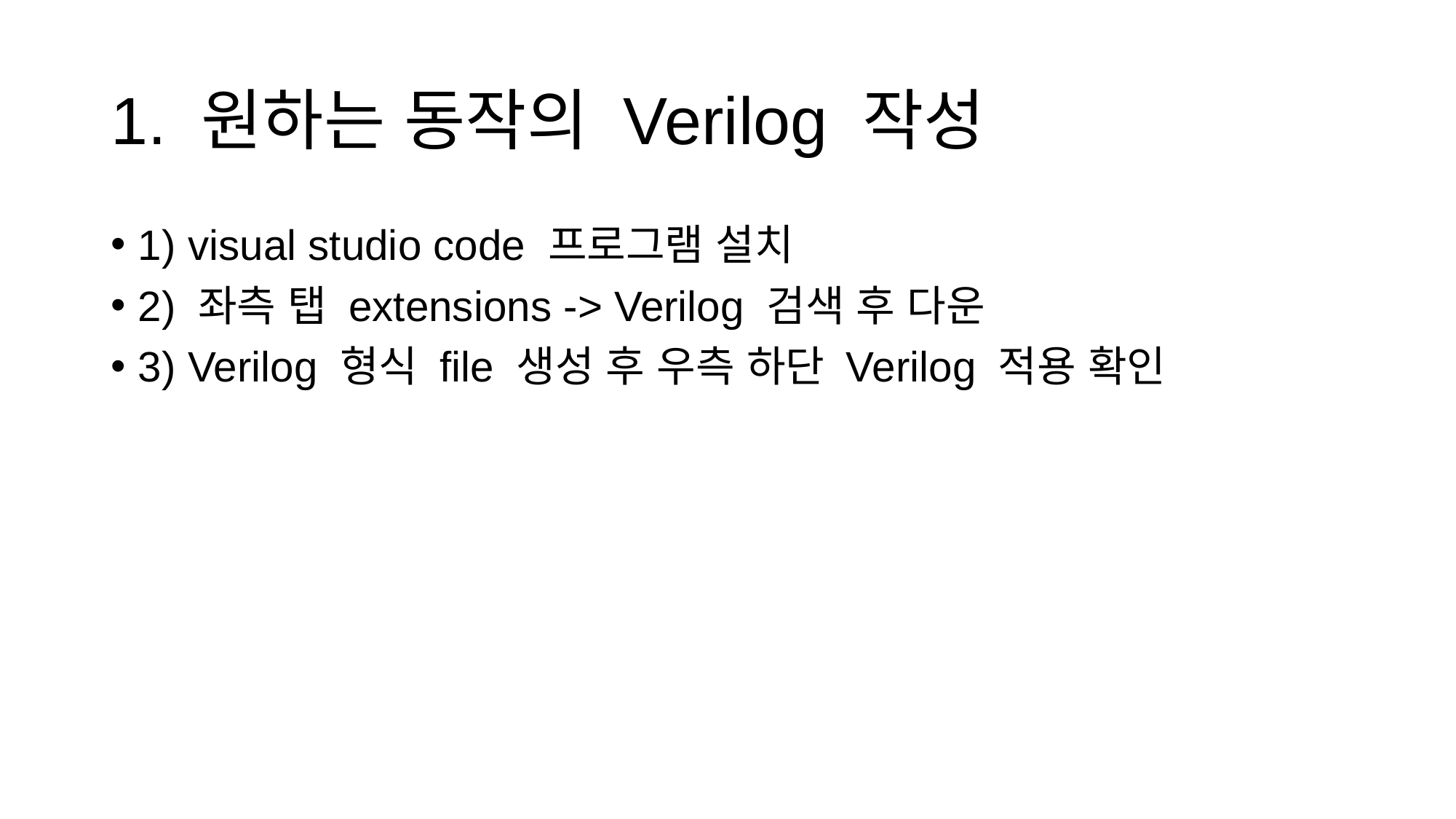

# 1. 원하는 동작의 Verilog 작성
1) visual studio code 프로그램 설치
2) 좌측 탭 extensions -> Verilog 검색 후 다운
3) Verilog 형식 file 생성 후 우측 하단 Verilog 적용 확인